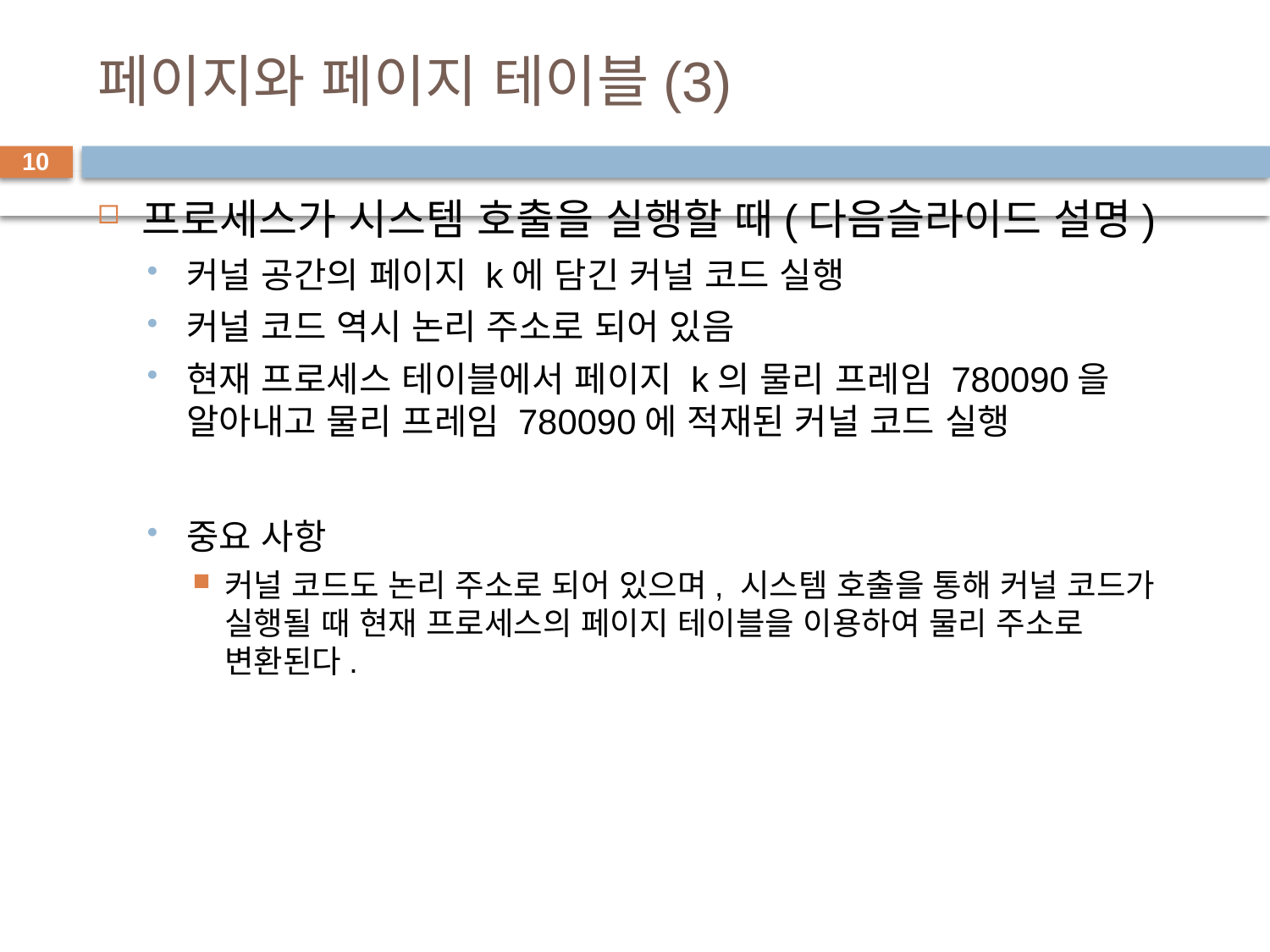

# 페이지와 페이지 테이블(3)
10
프로세스가 시스템 호출을 실행할 때(다음슬라이드 설명)
커널 공간의 페이지 k에 담긴 커널 코드 실행
커널 코드 역시 논리 주소로 되어 있음
현재 프로세스 테이블에서 페이지 k의 물리 프레임 780090을 알아내고 물리 프레임 780090에 적재된 커널 코드 실행

중요 사항
커널 코드도 논리 주소로 되어 있으며, 시스템 호출을 통해 커널 코드가 실행될 때 현재 프로세스의 페이지 테이블을 이용하여 물리 주소로 변환된다.